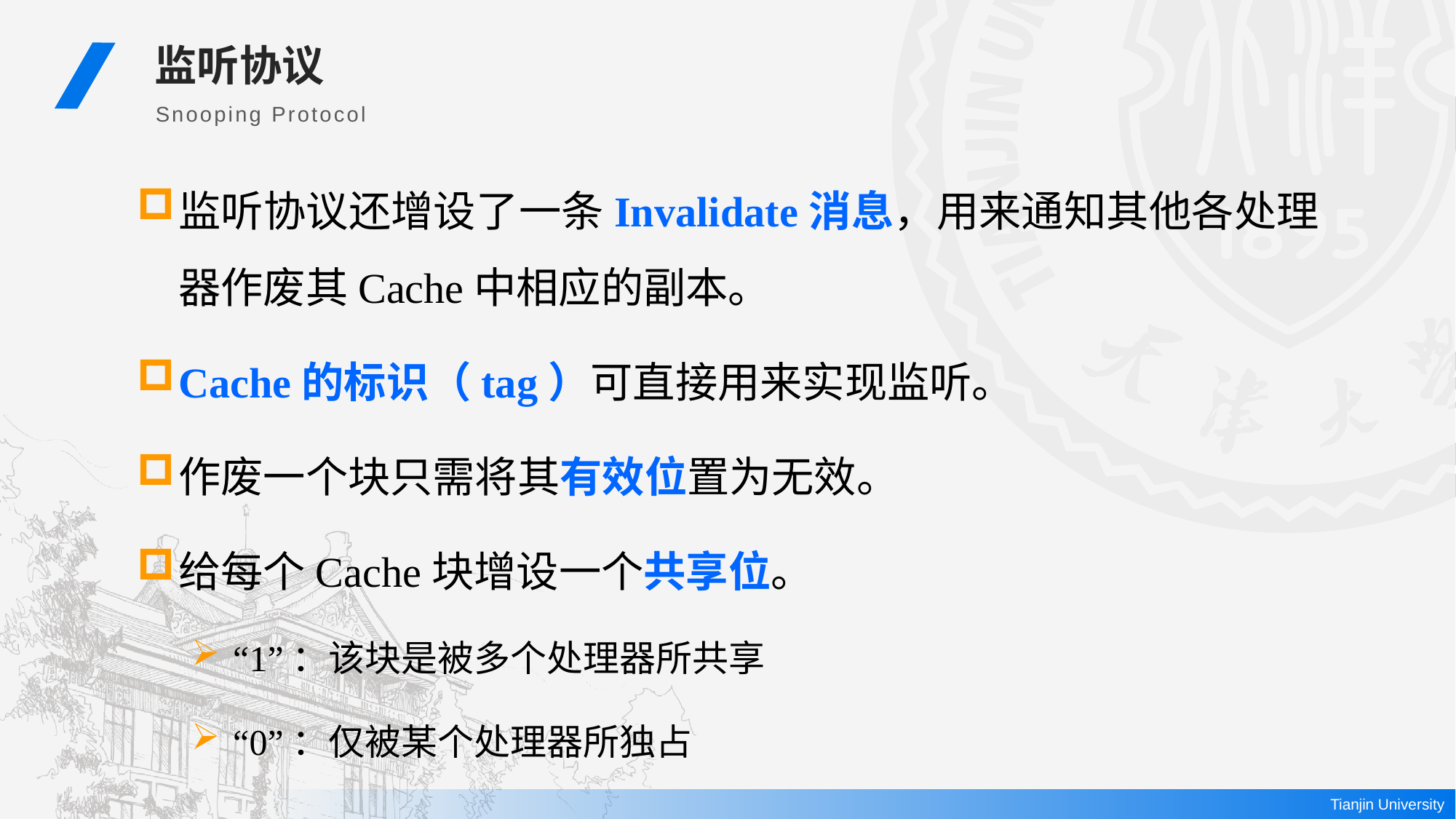

监听协议
Snooping Protocol
监听协议还增设了一条Invalidate消息，用来通知其他各处理器作废其Cache中相应的副本。
Cache的标识（tag）可直接用来实现监听。
作废一个块只需将其有效位置为无效。
给每个Cache块增设一个共享位。
“1”：该块是被多个处理器所共享
“0”：仅被某个处理器所独占